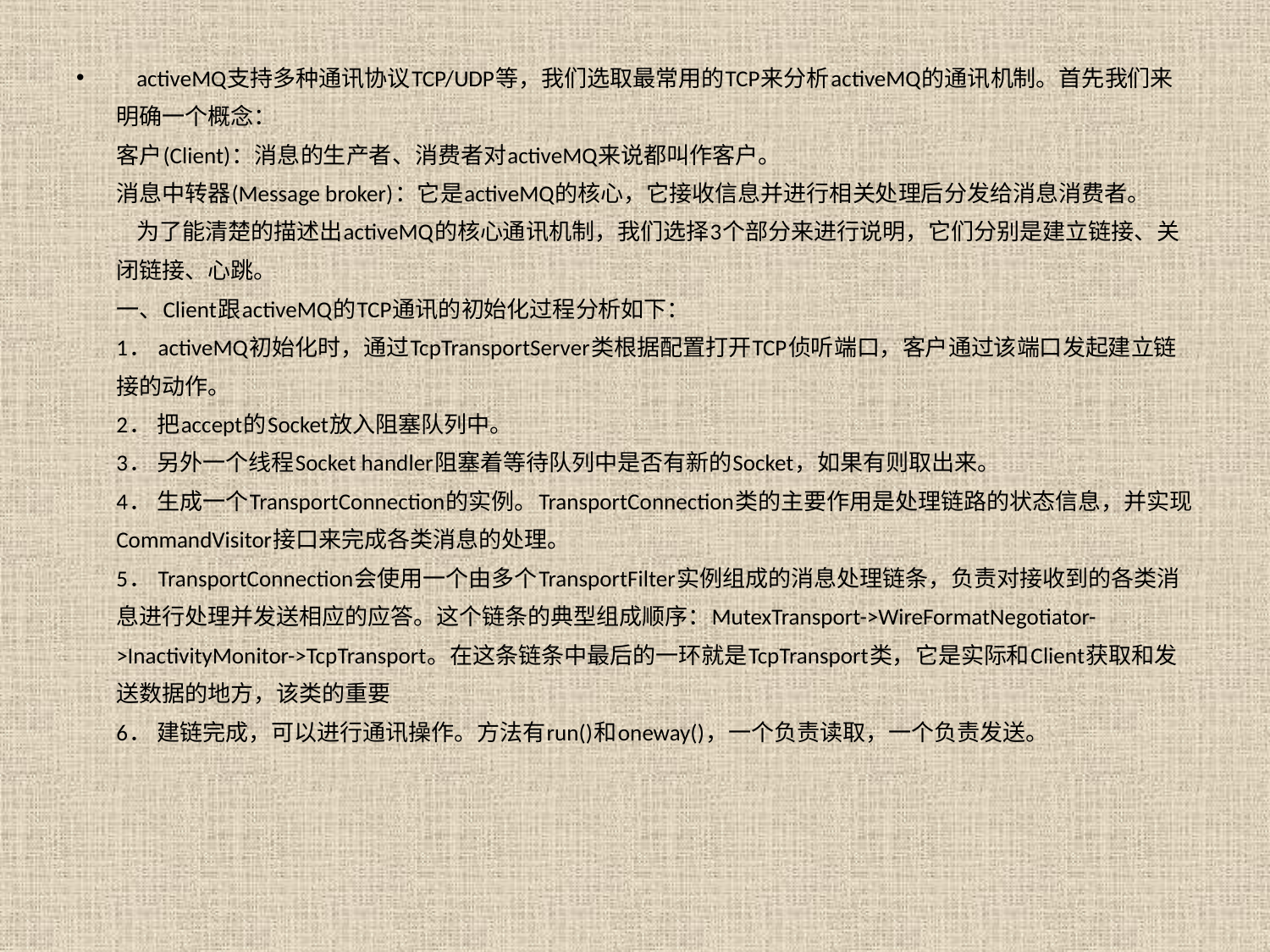

activeMQ支持多种通讯协议TCP/UDP等，我们选取最常用的TCP来分析activeMQ的通讯机制。首先我们来明确一个概念：
客户(Client)：消息的生产者、消费者对activeMQ来说都叫作客户。
消息中转器(Message broker)：它是activeMQ的核心，它接收信息并进行相关处理后分发给消息消费者。
    为了能清楚的描述出activeMQ的核心通讯机制，我们选择3个部分来进行说明，它们分别是建立链接、关闭链接、心跳。
一、Client跟activeMQ的TCP通讯的初始化过程分析如下：
1． activeMQ初始化时，通过TcpTransportServer类根据配置打开TCP侦听端口，客户通过该端口发起建立链接的动作。
2． 把accept的Socket放入阻塞队列中。
3． 另外一个线程Socket handler阻塞着等待队列中是否有新的Socket，如果有则取出来。
4． 生成一个TransportConnection的实例。TransportConnection类的主要作用是处理链路的状态信息，并实现CommandVisitor接口来完成各类消息的处理。
5． TransportConnection会使用一个由多个TransportFilter实例组成的消息处理链条，负责对接收到的各类消息进行处理并发送相应的应答。这个链条的典型组成顺序：MutexTransport->WireFormatNegotiator->InactivityMonitor->TcpTransport。在这条链条中最后的一环就是TcpTransport类，它是实际和Client获取和发送数据的地方，该类的重要
6． 建链完成，可以进行通讯操作。方法有run()和oneway()，一个负责读取，一个负责发送。